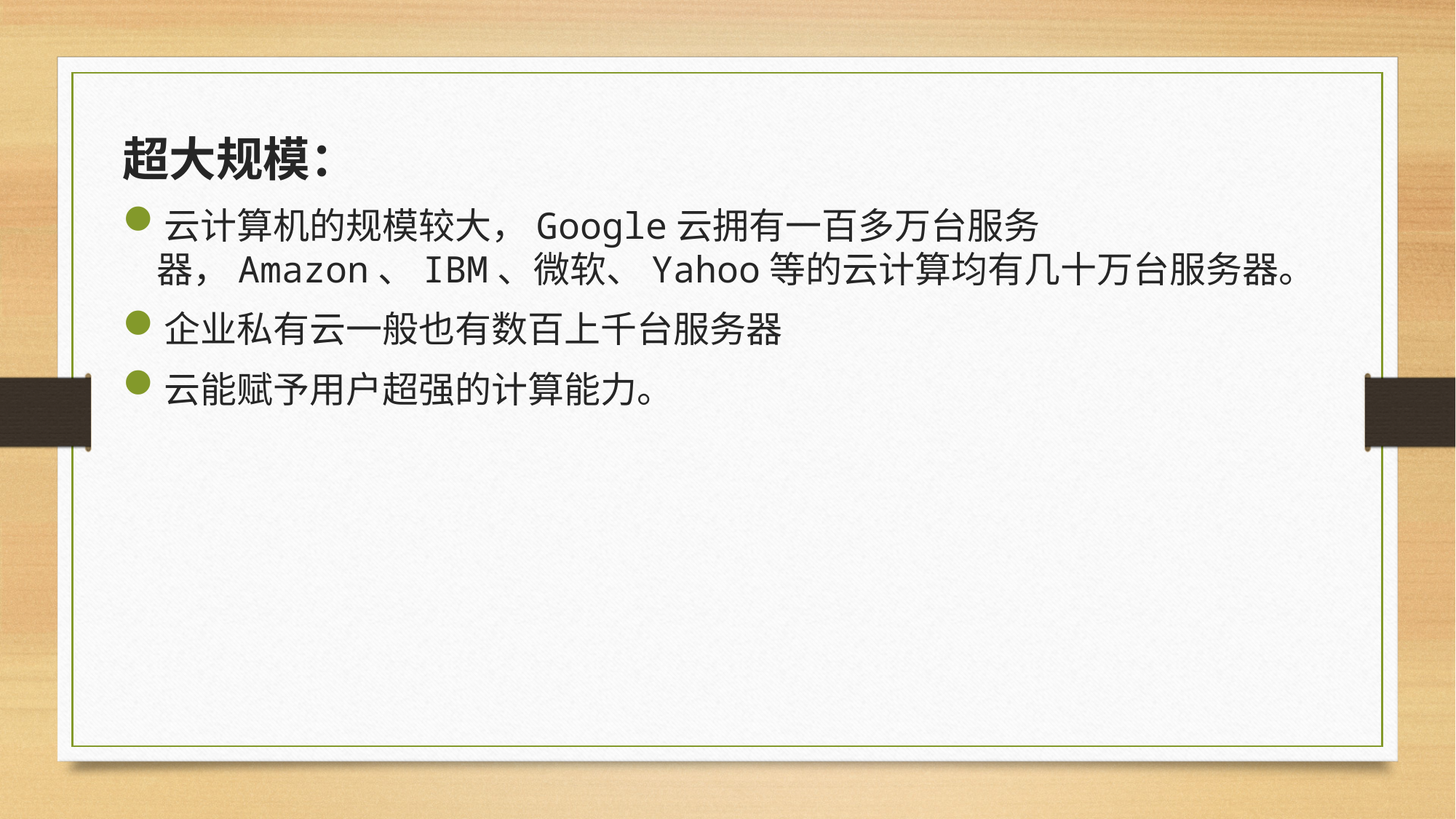

超大规模：
云计算机的规模较大，Google云拥有一百多万台服务器，Amazon、IBM、微软、Yahoo等的云计算均有几十万台服务器。
企业私有云一般也有数百上千台服务器
云能赋予用户超强的计算能力。